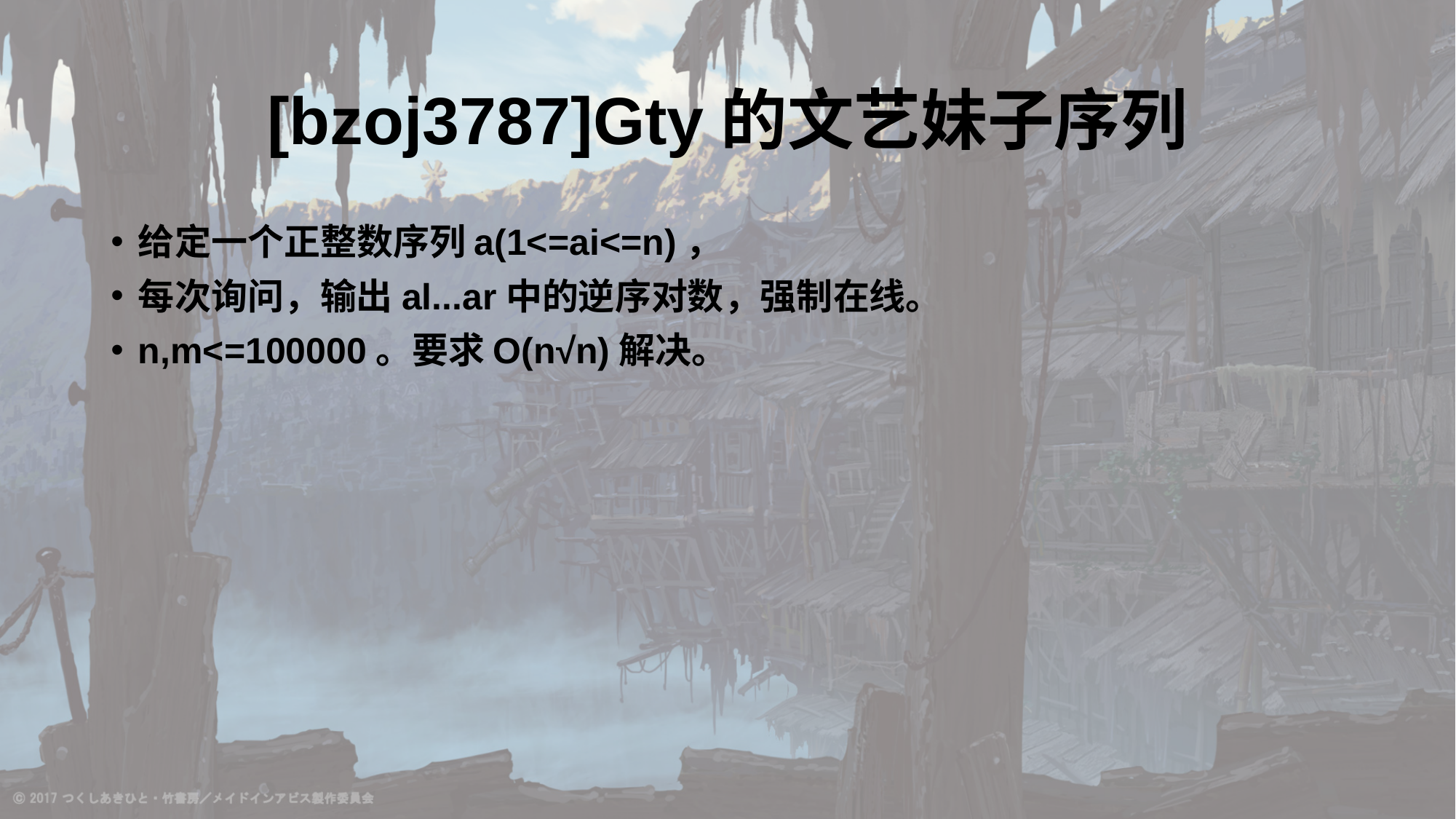

# [bzoj3787]Gty的文艺妹子序列
给定一个正整数序列a(1<=ai<=n)，
每次询问，输出al...ar中的逆序对数，强制在线。
n,m<=100000。要求O(n√n)解决。